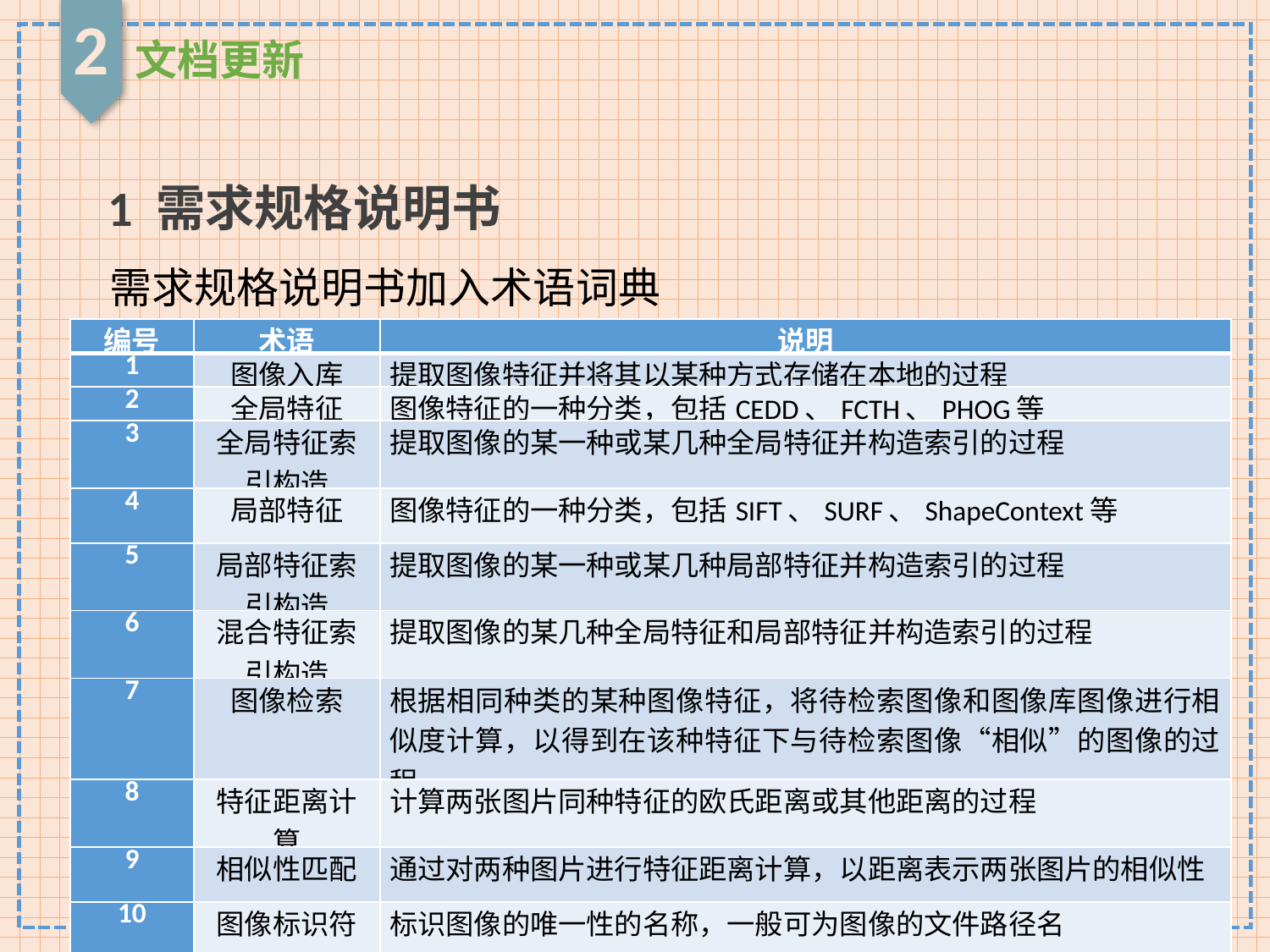

2
文档更新

1 需求规格说明书
需求规格说明书加入术语词典
| 编号 | 术语 | 说明 |
| --- | --- | --- |
| 1 | 图像入库 | 提取图像特征并将其以某种方式存储在本地的过程 |
| 2 | 全局特征 | 图像特征的一种分类，包括CEDD、FCTH、PHOG等 |
| 3 | 全局特征索引构造 | 提取图像的某一种或某几种全局特征并构造索引的过程 |
| 4 | 局部特征 | 图像特征的一种分类，包括SIFT、SURF、ShapeContext等 |
| 5 | 局部特征索引构造 | 提取图像的某一种或某几种局部特征并构造索引的过程 |
| 6 | 混合特征索引构造 | 提取图像的某几种全局特征和局部特征并构造索引的过程 |
| 7 | 图像检索 | 根据相同种类的某种图像特征，将待检索图像和图像库图像进行相似度计算，以得到在该种特征下与待检索图像“相似”的图像的过程 |
| 8 | 特征距离计算 | 计算两张图片同种特征的欧氏距离或其他距离的过程 |
| 9 | 相似性匹配 | 通过对两种图片进行特征距离计算，以距离表示两张图片的相似性 |
| 10 | 图像标识符 | 标识图像的唯一性的名称，一般可为图像的文件路径名 |